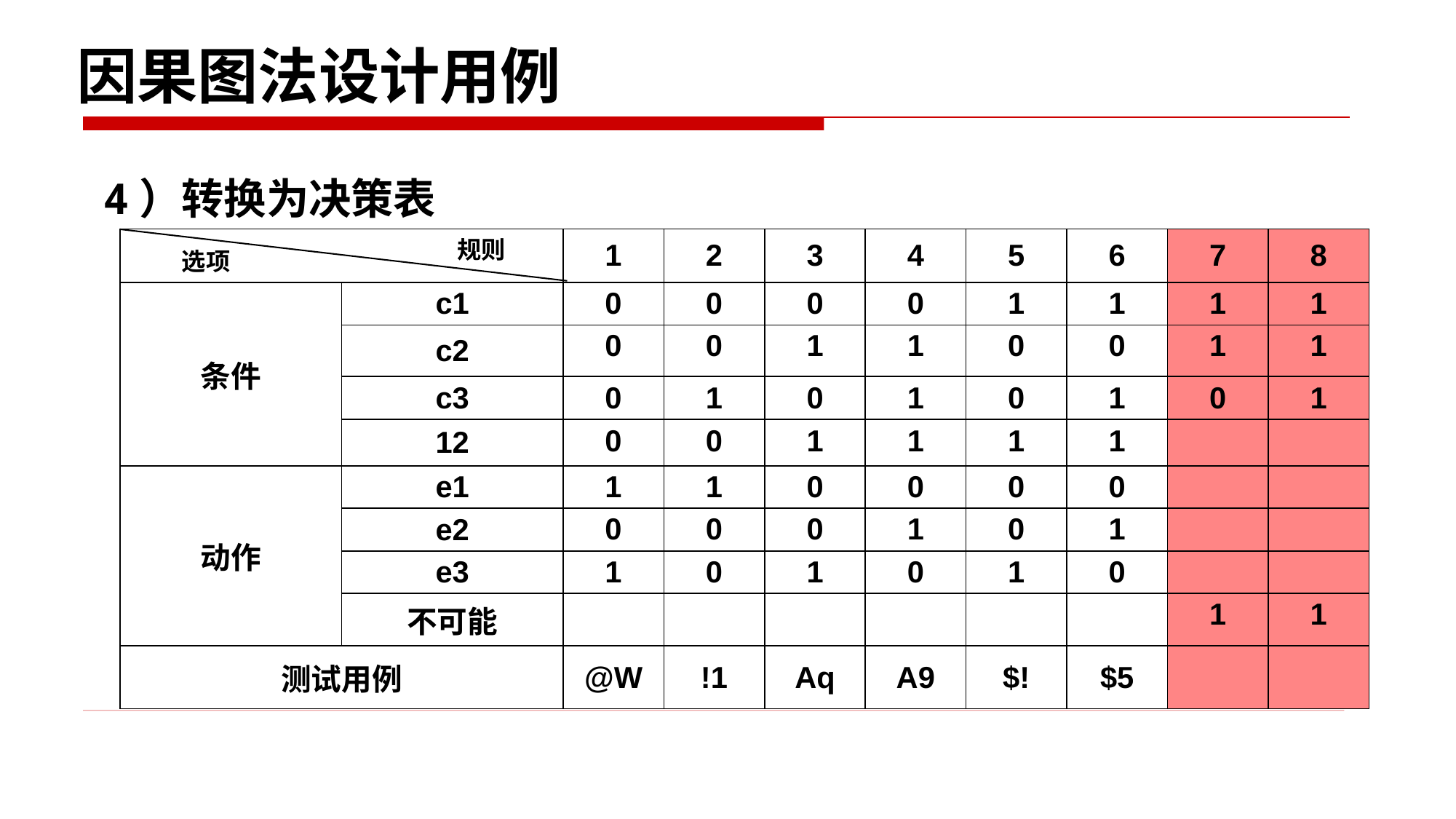

# 因果图法设计用例
4）转换为决策表
|  |  | 1 | 2 | 3 | 4 | 5 | 6 | 7 | 8 |
| --- | --- | --- | --- | --- | --- | --- | --- | --- | --- |
| 条件 | c1 | 0 | 0 | 0 | 0 | 1 | 1 | 1 | 1 |
|  | c2 | 0 | 0 | 1 | 1 | 0 | 0 | 1 | 1 |
|  | c3 | 0 | 1 | 0 | 1 | 0 | 1 | 0 | 1 |
|  | 12 | 0 | 0 | 1 | 1 | 1 | 1 |  |  |
| 动作 | e1 | 1 | 1 | 0 | 0 | 0 | 0 |  |  |
|  | e2 | 0 | 0 | 0 | 1 | 0 | 1 |  |  |
|  | e3 | 1 | 0 | 1 | 0 | 1 | 0 |  |  |
|  | 不可能 |  |  |  |  |  |  | 1 | 1 |
| 测试用例 |  | @W | !1 | Aq | A9 | $! | $5 |  |  |

规则
选项